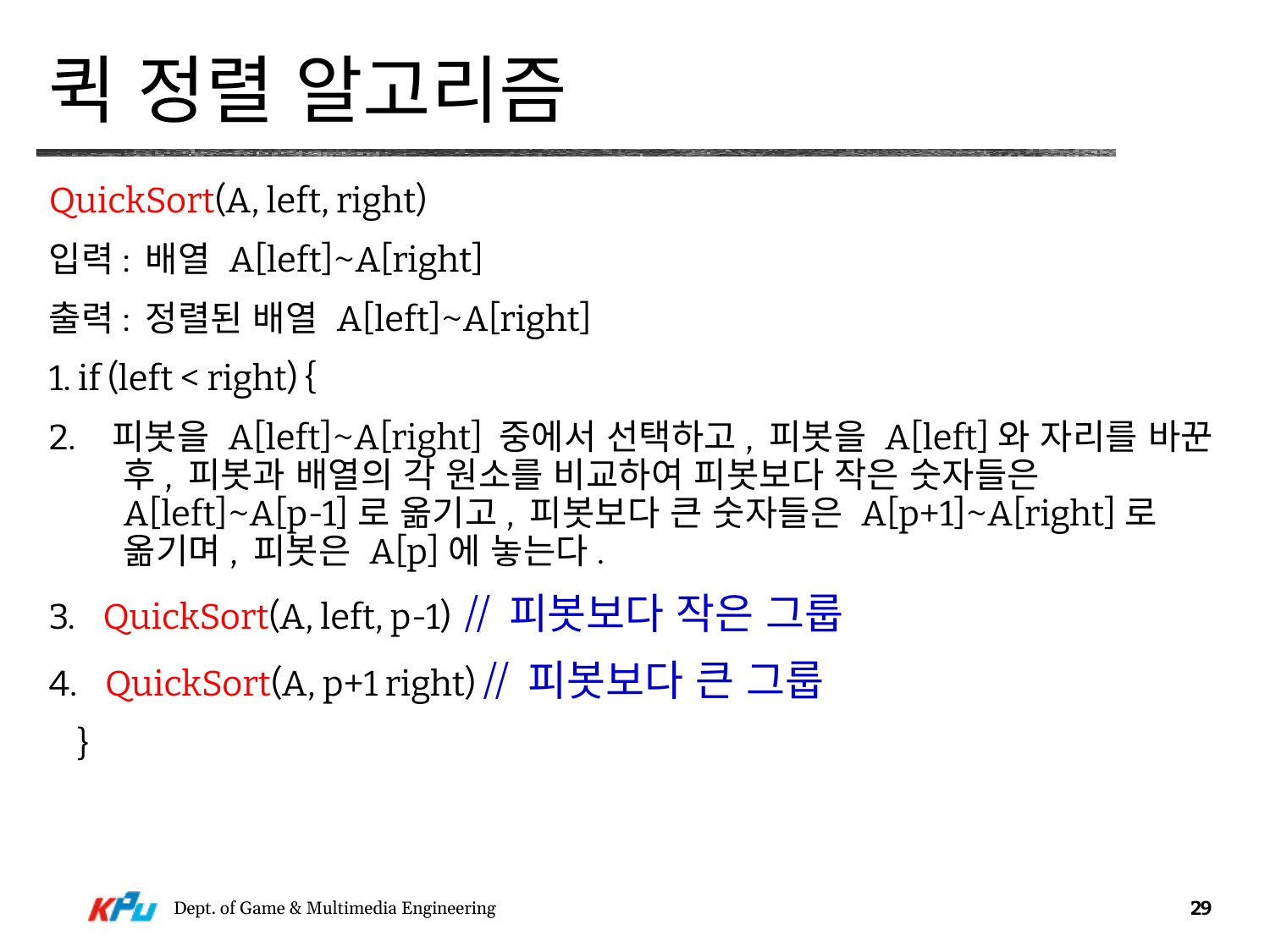

# 퀵 정렬 알고리즘
QuickSort(A, left, right)
입력: 배열 A[left]~A[right]
출력: 정렬된 배열 A[left]~A[right]
1. if (left < right) {
2.    피봇을 A[left]~A[right] 중에서 선택하고, 피봇을 A[left]와 자리를 바꾼 후, 피봇과 배열의 각 원소를 비교하여 피봇보다 작은 숫자들은 A[left]~A[p-1]로 옮기고, 피봇보다 큰 숫자들은 A[p+1]~A[right]로 옮기며, 피봇은 A[p]에 놓는다.
3.    QuickSort(A, left, p-1)  // 피봇보다 작은 그룹
4.    QuickSort(A, p+1 right) // 피봇보다 큰 그룹
    }

Dept. of Game & Multimedia Engineering
29